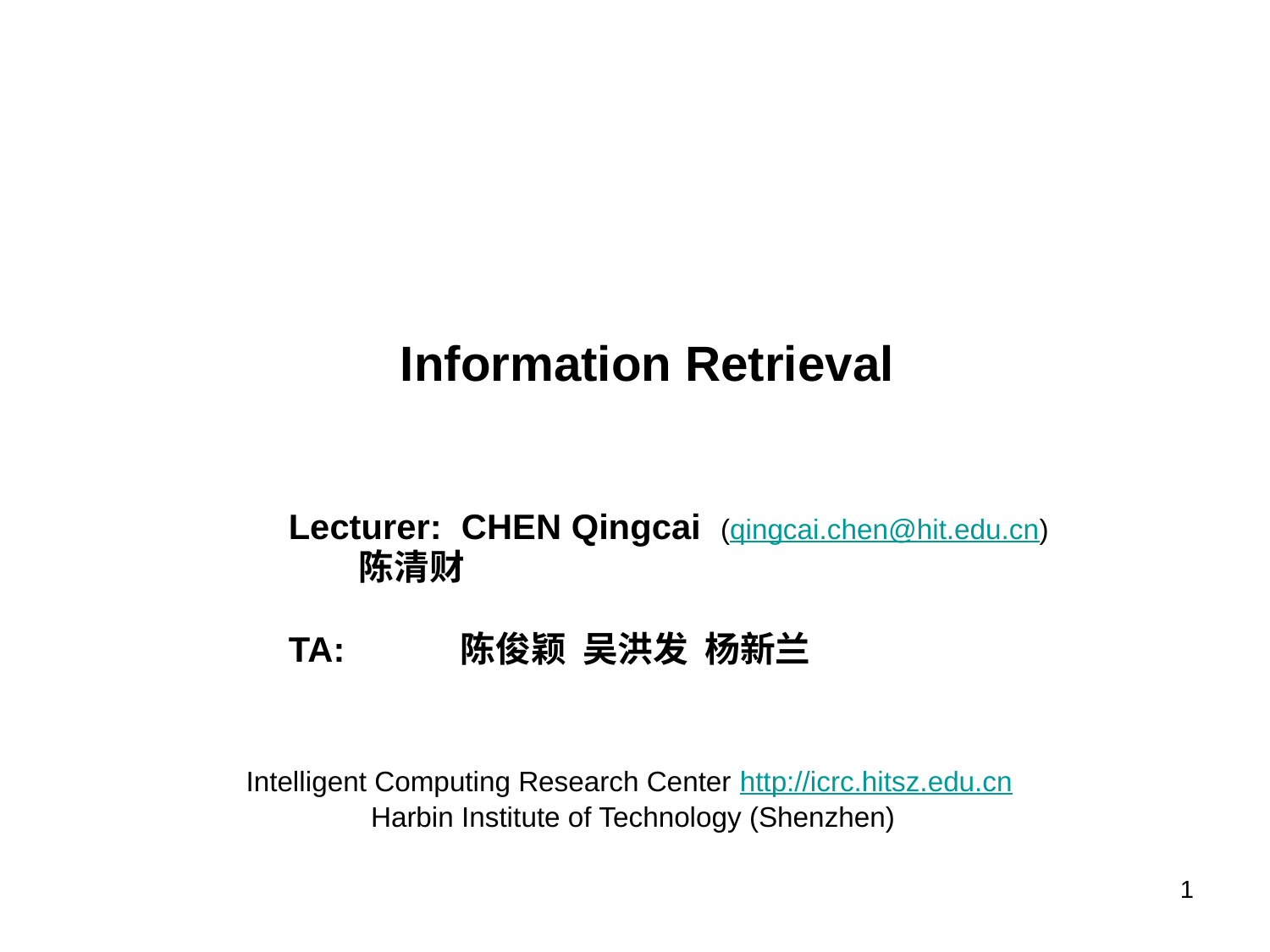

# Information Retrieval
			Lecturer:  CHEN Qingcai  (qingcai.chen@hit.edu.cn)
                                                                      陈清财

			TA:           陈俊颖  吴洪发  杨新兰

	Intelligent Computing Research Center http://icrc.hitsz.edu.cn
	Harbin Institute of Technology (Shenzhen)

1